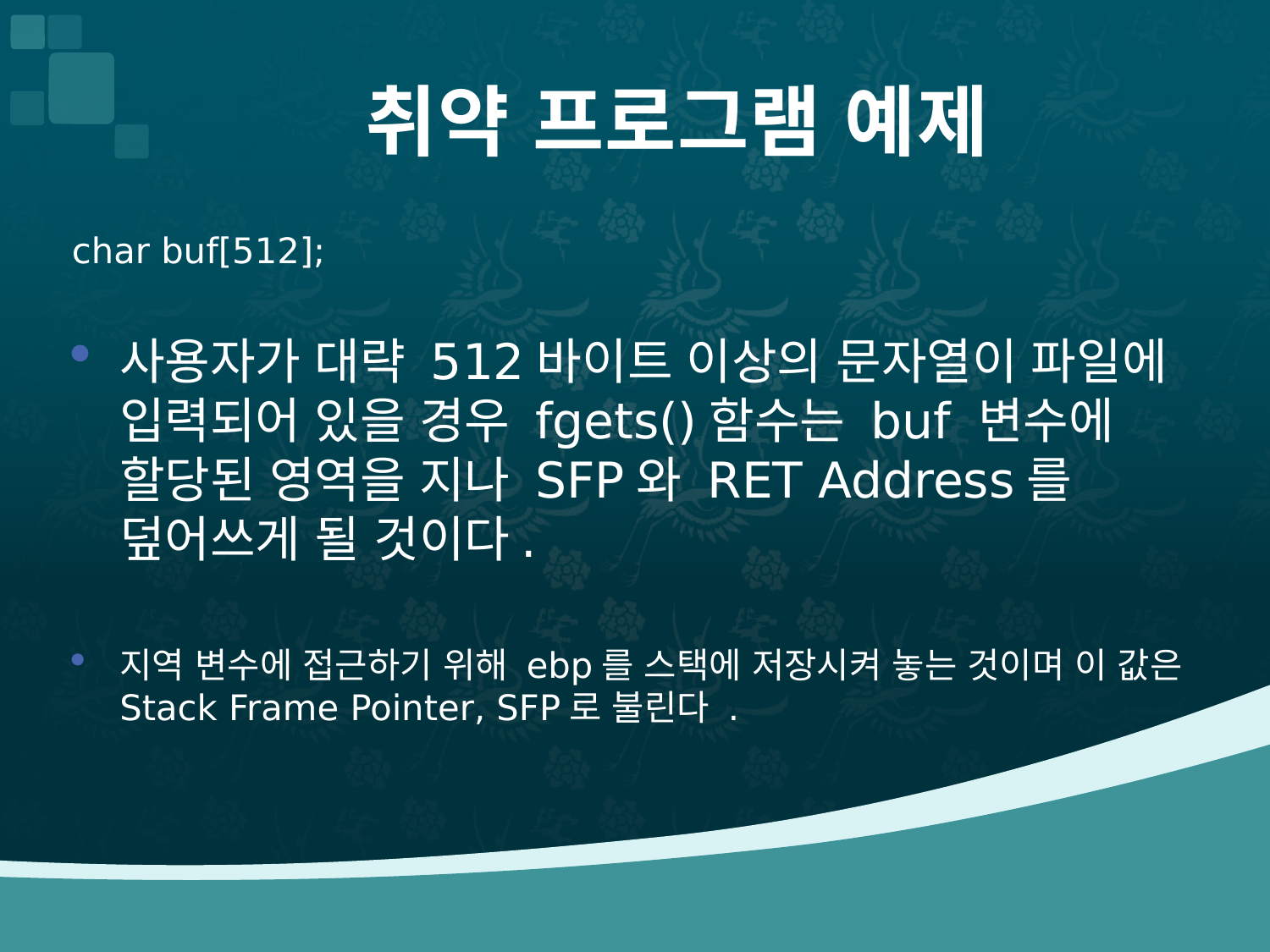

# 취약 프로그램 예제
char buf[512];

사용자가 대략 512바이트 이상의 문자열이 파일에 입력되어 있을 경우 fgets()함수는 buf 변수에 할당된 영역을 지나 SFP와 RET Address를 덮어쓰게 될 것이다.

지역 변수에 접근하기 위해 ebp를 스택에 저장시켜 놓는 것이며 이 값은 Stack Frame Pointer, SFP로 불린다 .